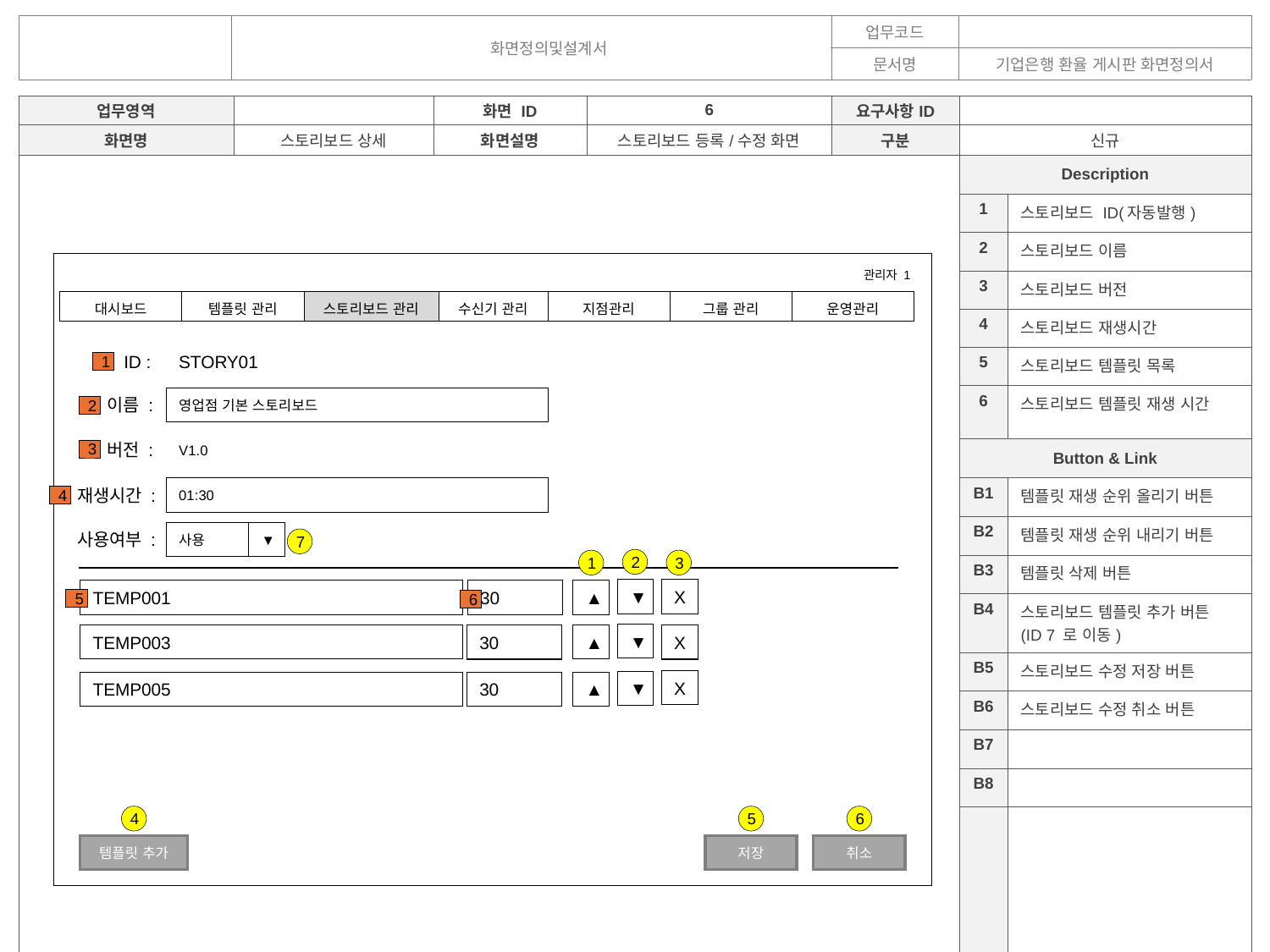

|  | 화면정의및설계서 | 업무코드 |  |
| --- | --- | --- | --- |
|  |  | 문서명 | 기업은행 환율 게시판 화면정의서 |
| 업무영역 |  | 화면 ID | 6 | 요구사항ID |  |  |
| --- | --- | --- | --- | --- | --- | --- |
| 화면명 | 스토리보드 상세 | 화면설명 | 스토리보드 등록/수정 화면 | 구분 | 신규 |  |
|  |  |  |  |  | Description |  |
|  |  |  |  |  | 1 | 스토리보드 ID(자동발행) |
|  |  |  |  |  | 2 | 스토리보드 이름 |
|  |  |  |  |  | 3 | 스토리보드 버전 |
|  |  |  |  |  | 4 | 스토리보드 재생시간 |
|  |  |  |  |  | 5 | 스토리보드 템플릿 목록 |
|  |  |  |  |  | 6 | 스토리보드 템플릿 재생 시간 |
|  |  |  |  |  | Button & Link |  |
|  |  |  |  |  | B1 | 템플릿 재생 순위 올리기 버튼 |
|  |  |  |  |  | B2 | 템플릿 재생 순위 내리기 버튼 |
|  |  |  |  |  | B3 | 템플릿 삭제 버튼 |
|  |  |  |  |  | B4 | 스토리보드 템플릿 추가 버튼 (ID 7 로 이동) |
|  |  |  |  |  | B5 | 스토리보드 수정 저장 버튼 |
|  |  |  |  |  | B6 | 스토리보드 수정 취소 버튼 |
|  |  |  |  |  | B7 |  |
|  |  |  |  |  | B8 |  |
|  |  |  |  |  |  |  |

관리자 1
| 대시보드 | 템플릿 관리 | 스토리보드 관리 | 수신기 관리 | 지점관리 | 그룹 관리 | 운영관리 |
| --- | --- | --- | --- | --- | --- | --- |
ID :
STORY01
1
이름 :
영업점 기본 스토리보드
2
버전 :
V1.0
3
재생시간 :
01:30
4
사용여부 :
사용
▼
7
2
1
3
▼
X
TEMP001
30
▲
5
6
▼
TEMP003
▲
30
X
X
▼
TEMP005
30
▲
4
5
6
템플릿 추가
저장
취소